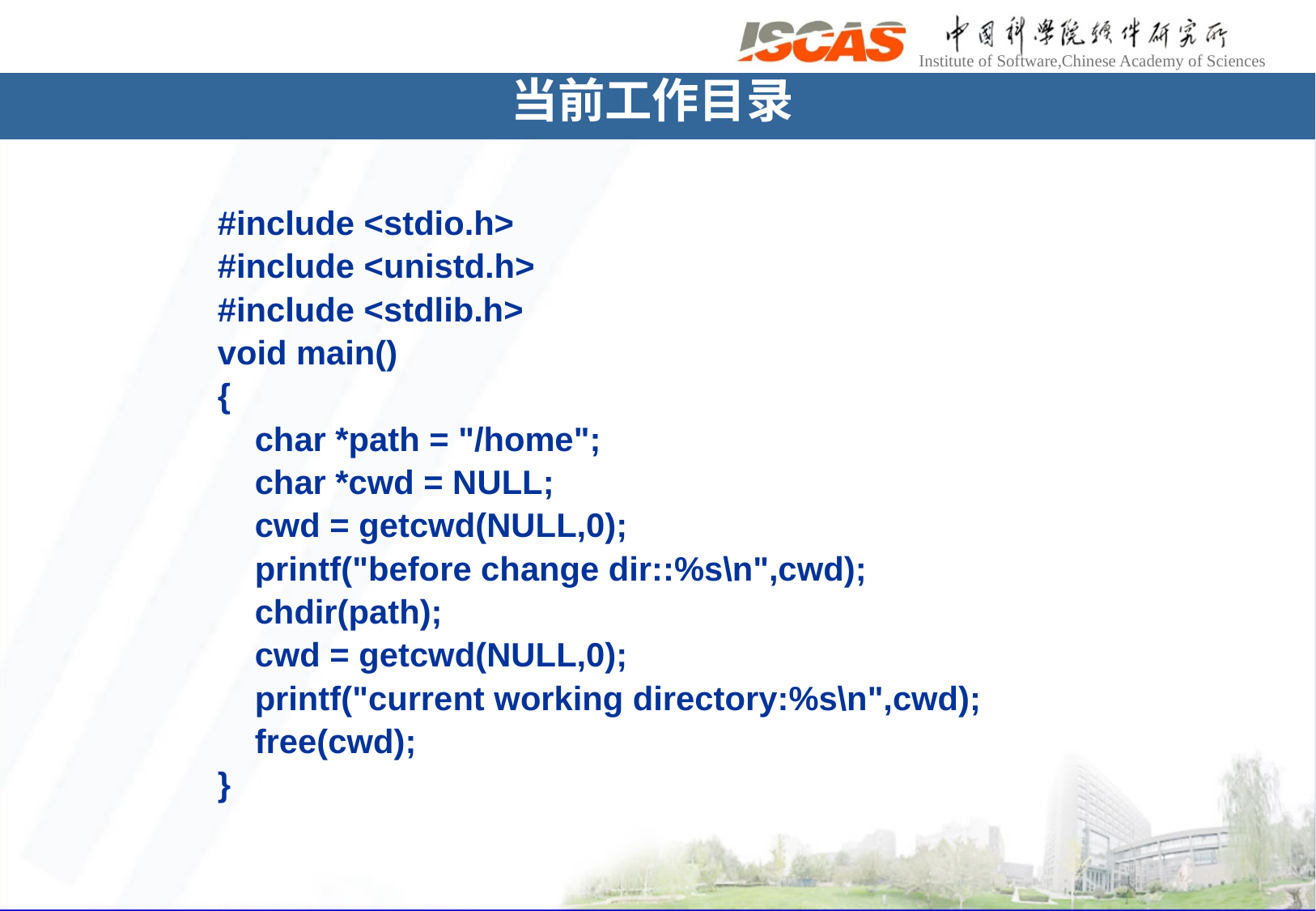

当前工作目录

#include <stdio.h>
#include <unistd.h>
#include <stdlib.h>
void main()
{
    char *path = "/home";
    char *cwd = NULL;
    cwd = getcwd(NULL,0);
    printf("before change dir::%s\n",cwd);
    chdir(path);
    cwd = getcwd(NULL,0);
    printf("current working directory:%s\n",cwd);
    free(cwd);
}